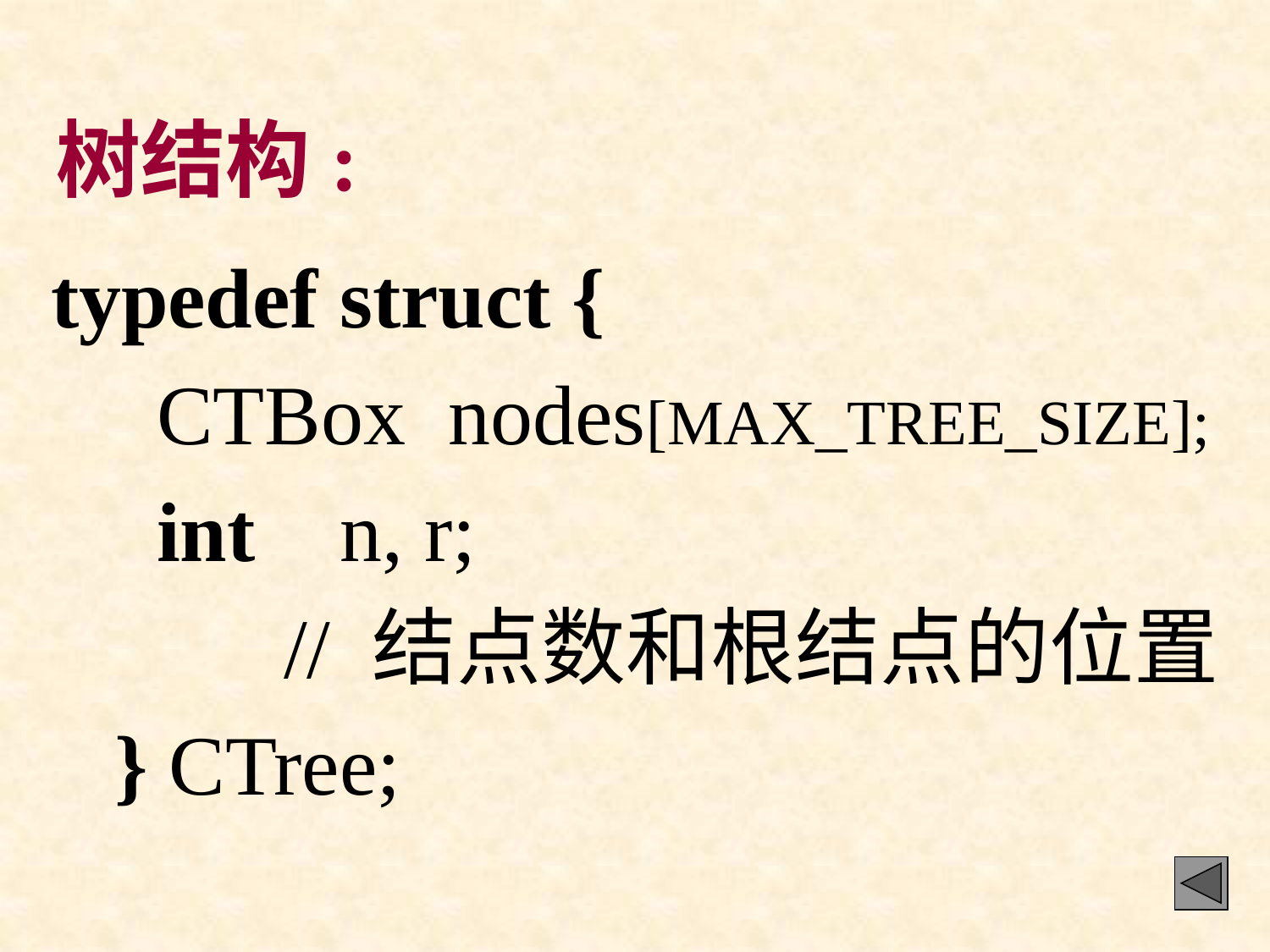

树结构:
typedef struct {
     CTBox  nodes[MAX_TREE_SIZE];
     int    n, r;
           // 结点数和根结点的位置
   } CTree;